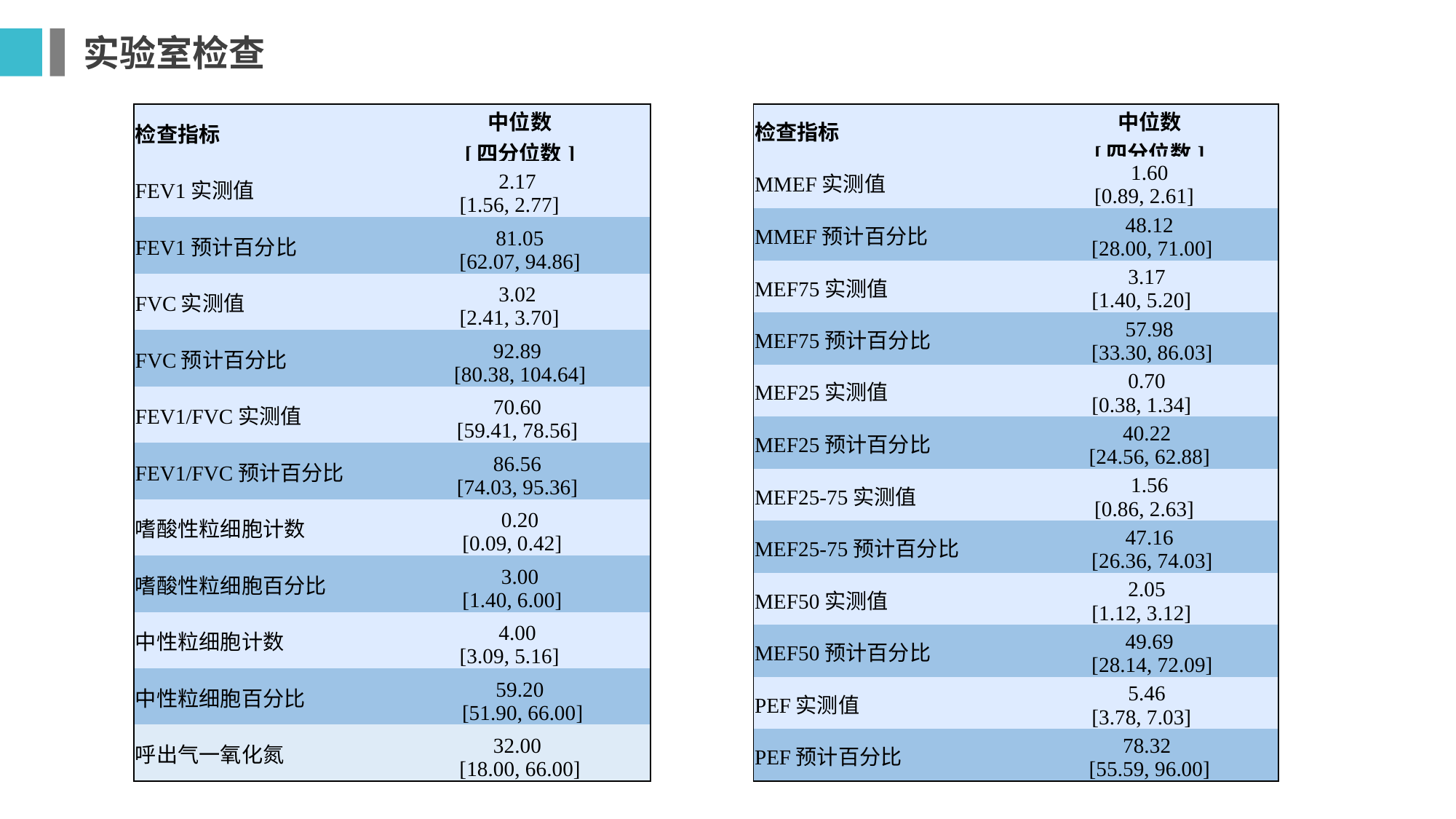

实验室检查

| 检查指标 | 中位数 [四分位数] |
| --- | --- |
| FEV1实测值 | 2.17 [1.56, 2.77] |
| FEV1预计百分比 | 81.05 [62.07, 94.86] |
| FVC实测值 | 3.02 [2.41, 3.70] |
| FVC预计百分比 | 92.89 [80.38, 104.64] |
| FEV1/FVC实测值 | 70.60 [59.41, 78.56] |
| FEV1/FVC预计百分比 | 86.56 [74.03, 95.36] |
| 嗜酸性粒细胞计数 | 0.20 [0.09, 0.42] |
| 嗜酸性粒细胞百分比 | 3.00 [1.40, 6.00] |
| 中性粒细胞计数 | 4.00 [3.09, 5.16] |
| 中性粒细胞百分比 | 59.20 [51.90, 66.00] |
| 呼出气一氧化氮 | 32.00  [18.00, 66.00] |
| 检查指标 | 中位数 [四分位数] |
| --- | --- |
| MMEF实测值 | 1.60 [0.89, 2.61] |
| MMEF预计百分比 | 48.12 [28.00, 71.00] |
| MEF75实测值 | 3.17 [1.40, 5.20] |
| MEF75预计百分比 | 57.98 [33.30, 86.03] |
| MEF25实测值 | 0.70 [0.38, 1.34] |
| MEF25预计百分比 | 40.22 [24.56, 62.88] |
| MEF25-75实测值 | 1.56 [0.86, 2.63] |
| MEF25-75预计百分比 | 47.16 [26.36, 74.03] |
| MEF50实测值 | 2.05 [1.12, 3.12] |
| MEF50预计百分比 | 49.69 [28.14, 72.09] |
| PEF实测值 | 5.46 [3.78, 7.03] |
| PEF预计百分比 | 78.32 [55.59, 96.00] |